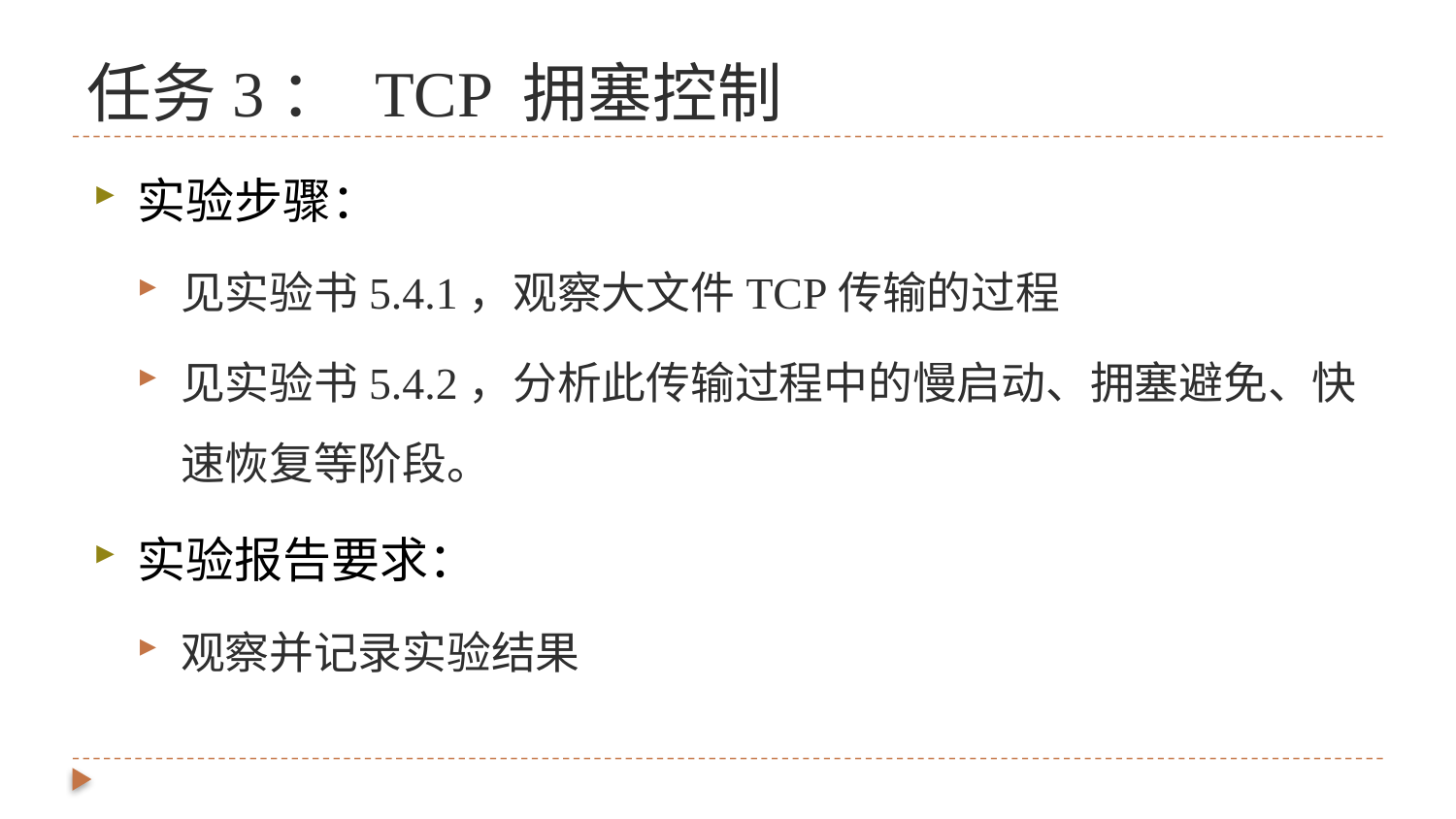

# 任务3： TCP 拥塞控制
实验步骤：
见实验书5.4.1，观察大文件TCP传输的过程
见实验书5.4.2，分析此传输过程中的慢启动、拥塞避免、快速恢复等阶段。
实验报告要求：
观察并记录实验结果